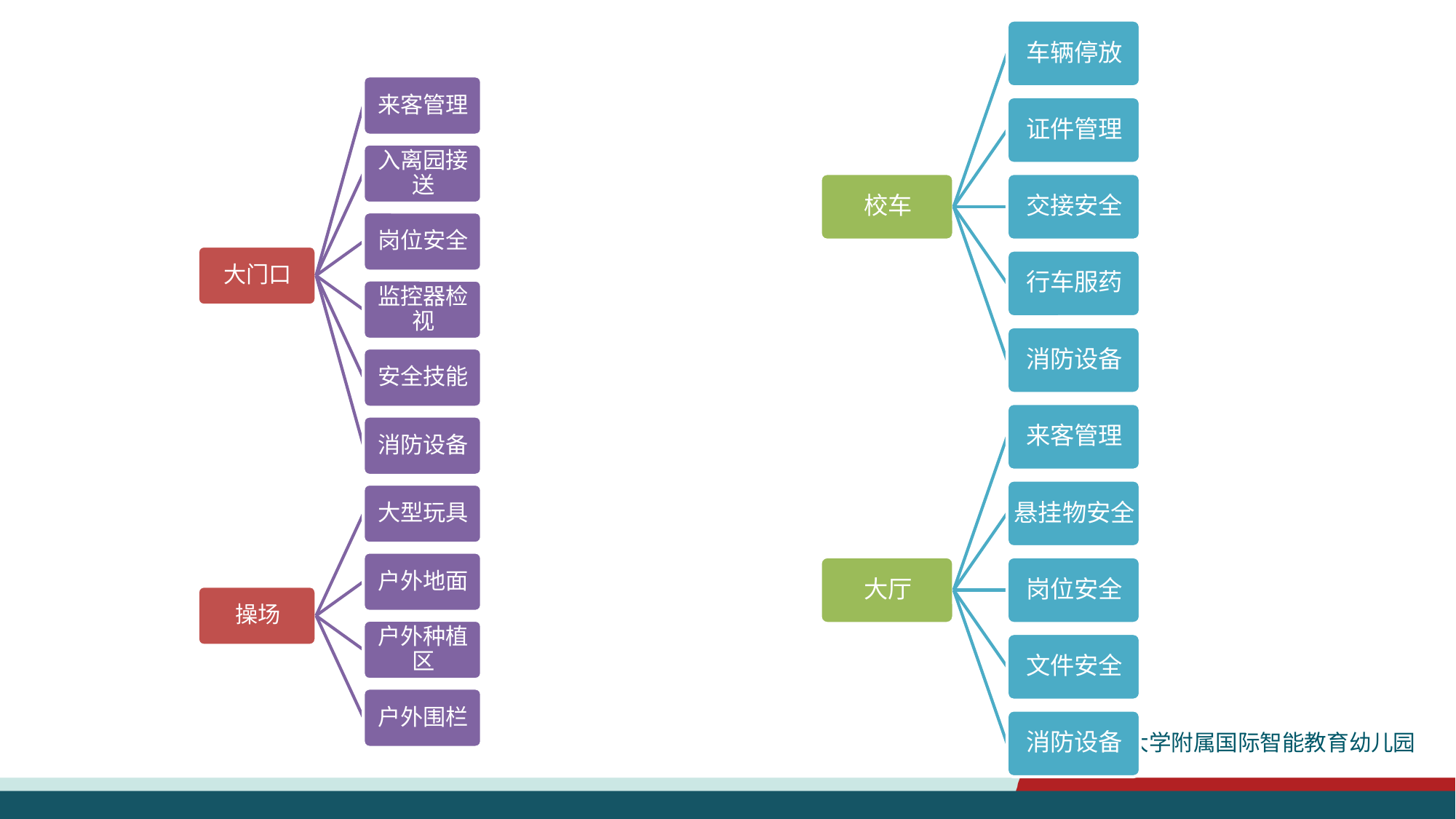

校车

车辆停放

证件管理

交接安全

行车服药

消防设备
大厅

来客管理

悬挂物安全

岗位安全

文件安全

消防设备
大门口

来客管理

入离园接送

岗位安全

监控器检视

安全技能

消防设备
操场

大型玩具

户外地面

户外种植区

户外围栏